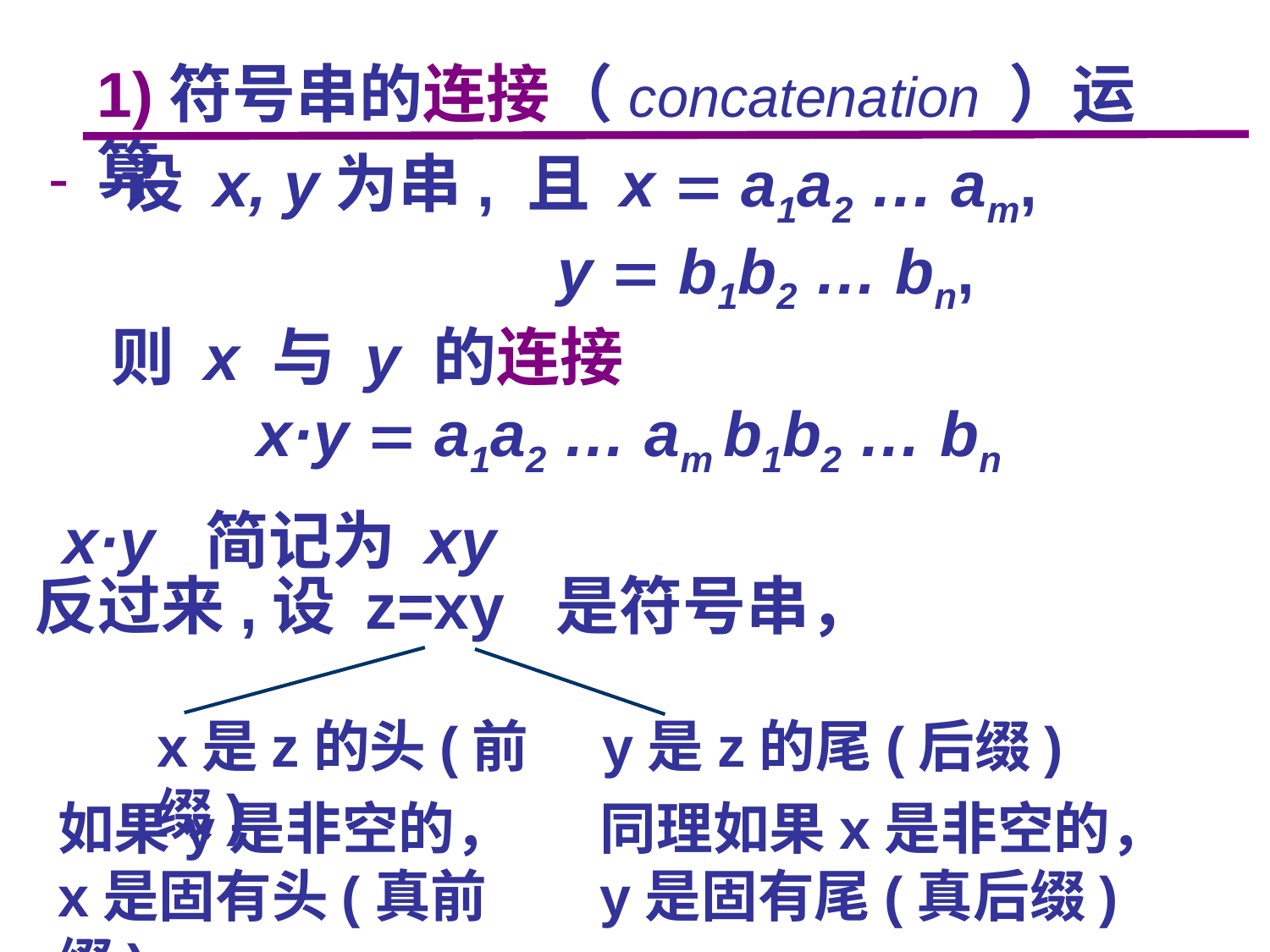

1)符号串的连接（concatenation ）运算
   设 x, y为串, 且 x = a1a2 … am,
				y = b1b2 … bn,
 则 x 与 y 的连接
          x·y = a1a2 … am b1b2 … bn

 x·y  简记为 xy

反过来,设 z=xy  是符号串，
x是z的头(前缀)
y是z的尾(后缀)
如果y是非空的，
x是固有头(真前缀)
同理如果x是非空的，y是固有尾(真后缀) 。